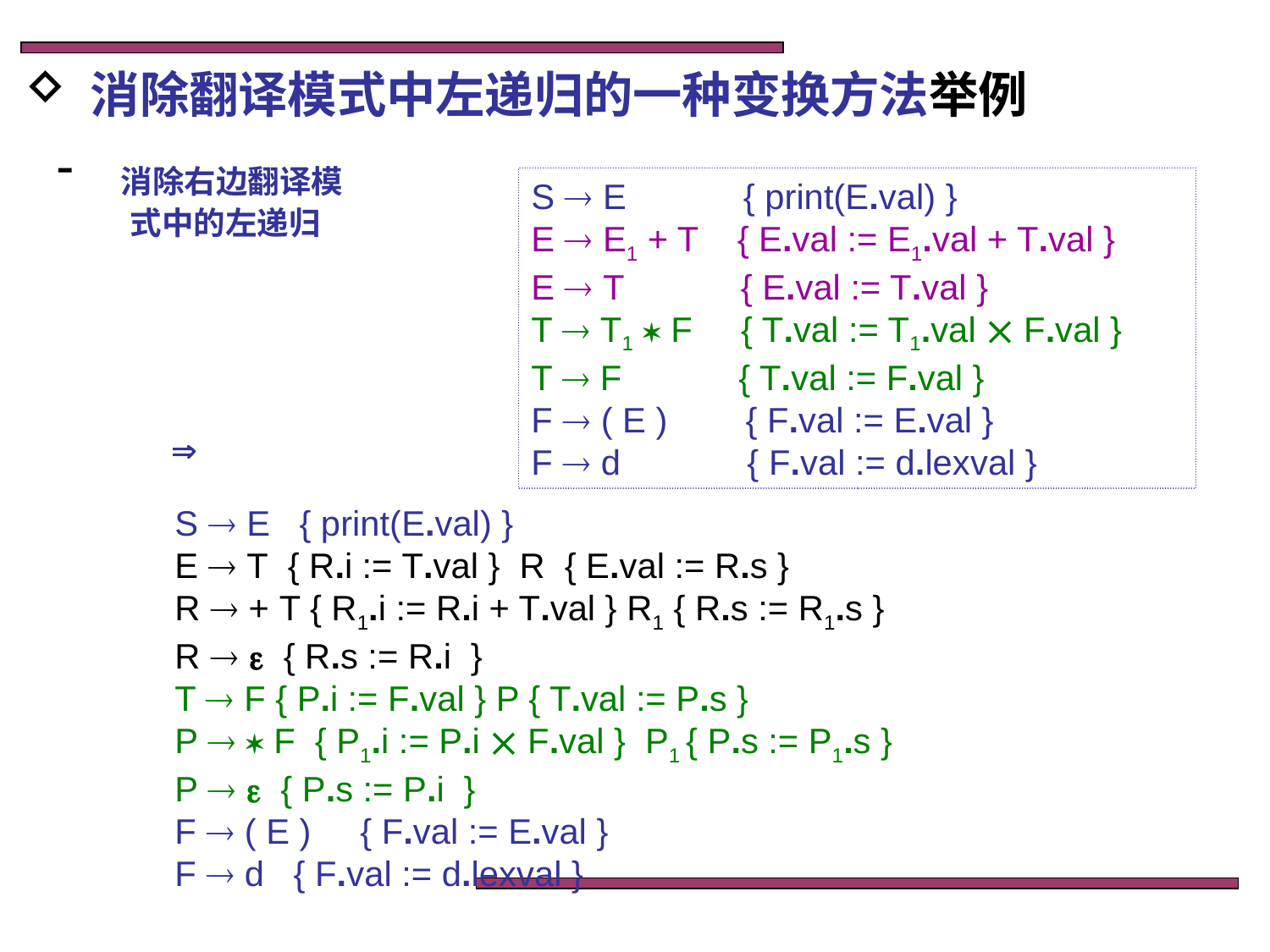

消除翻译模式中左递归的一种变换方法举例

  消除右边翻译模
     式中的左递归
S → E            { print(E.val) }
E → E1 + T    { E.val := E1.val + T.val }
E → T            { E.val := T.val }
T → T1 ∗ F     { T.val := T1.val × F.val }
T → F            { T.val := F.val }
F → ( E )        { F.val := E.val }
F → d             { F.val := d.lexval }
  ⇒
S → E   { print(E.val) }
E → T  { R.i := T.val }  R  { E.val := R.s }
R → + T { R1.i := R.i + T.val } R1 { R.s := R1.s }
R → ε  { R.s := R.i  }
T → F { P.i := F.val } P { T.val := P.s }
P → ∗ F  { P1.i := P.i × F.val }  P1 { P.s := P1.s }
P → ε  { P.s := P.i  }
F → ( E )     { F.val := E.val }
F → d   { F.val := d.lexval }